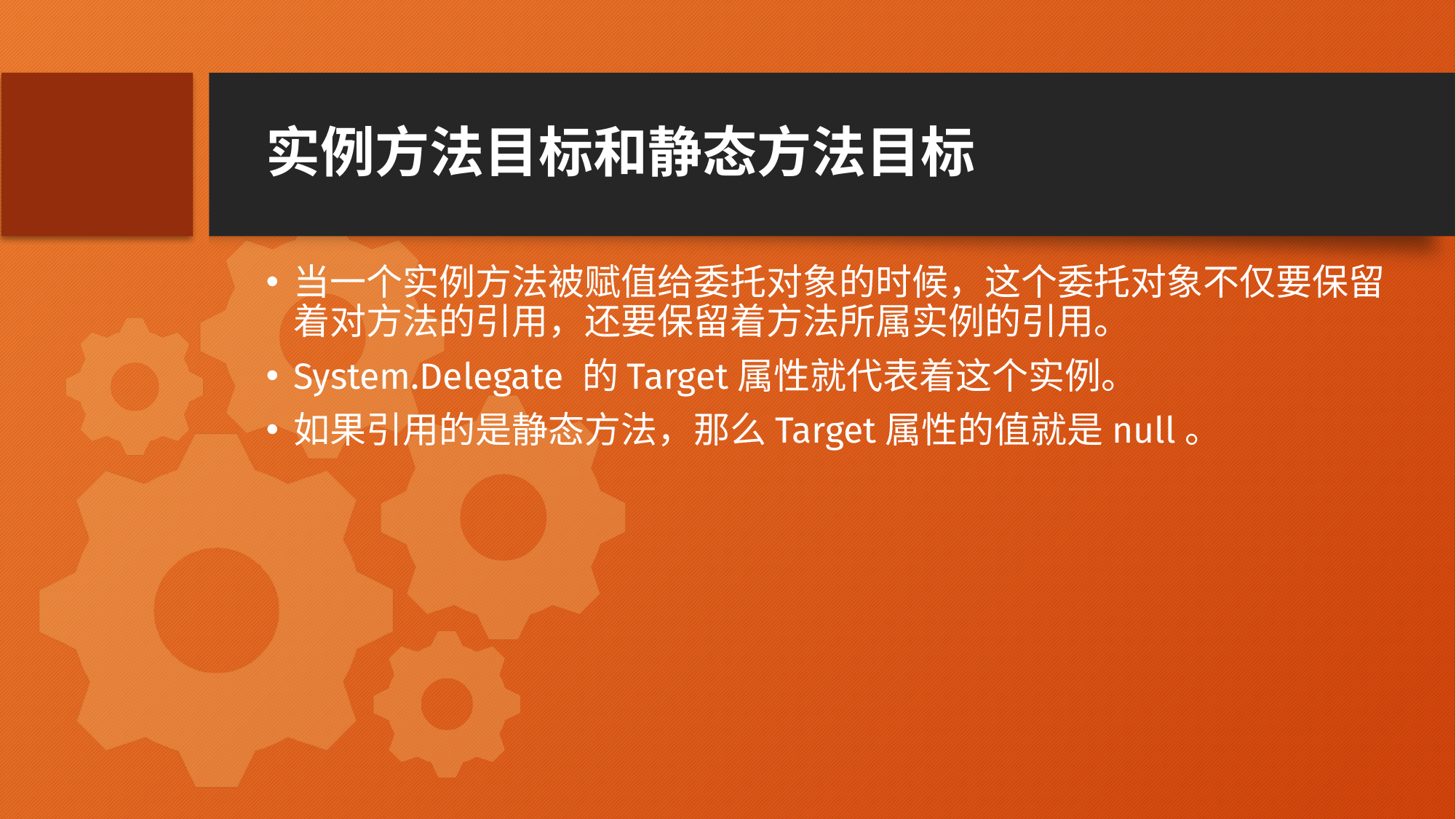

# 实例方法目标和静态方法目标
当一个实例方法被赋值给委托对象的时候，这个委托对象不仅要保留着对方法的引用，还要保留着方法所属实例的引用。
System.Delegate 的Target属性就代表着这个实例。
如果引用的是静态方法，那么Target属性的值就是null。